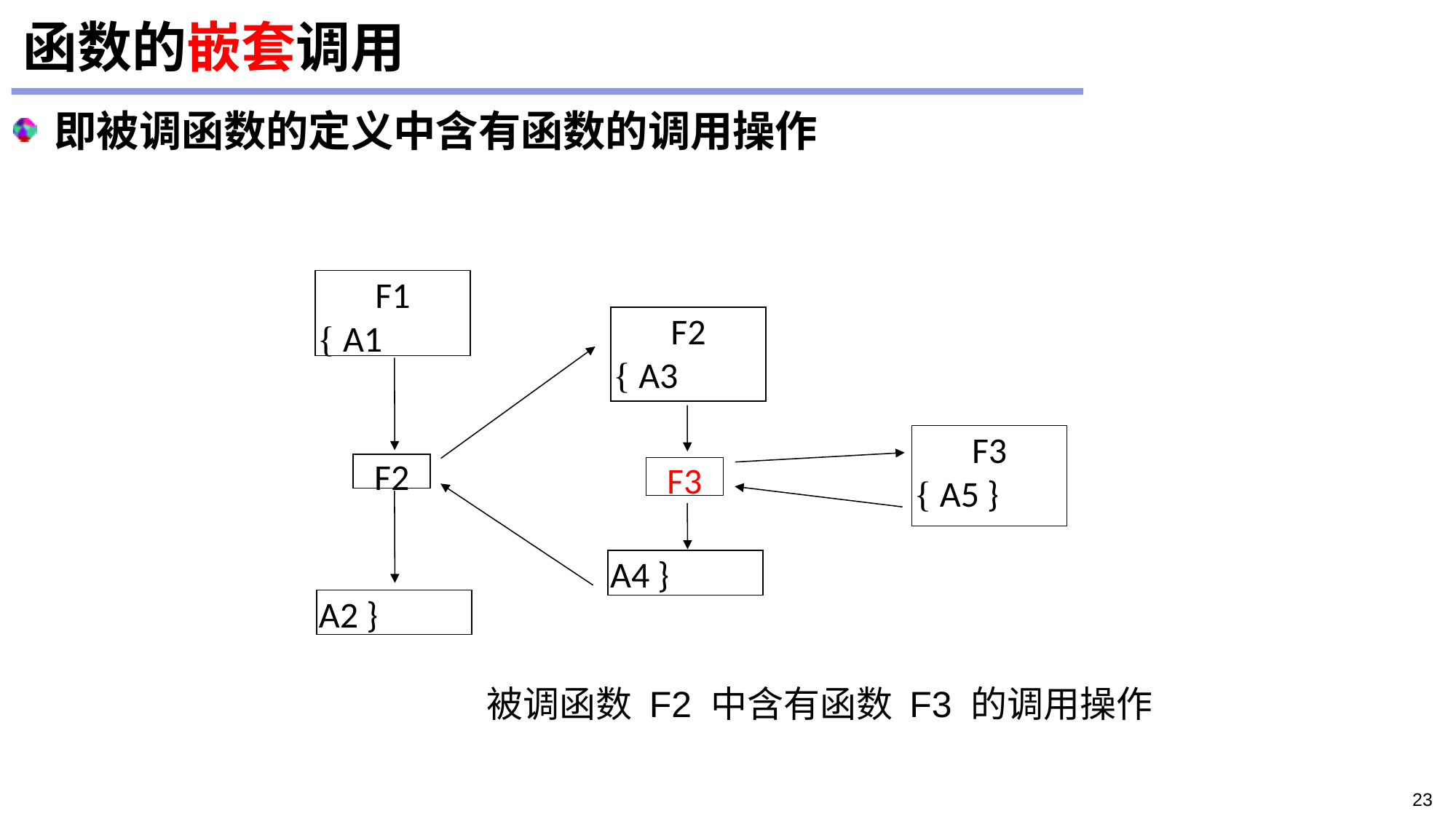

# 函数的嵌套调用
即被调函数的定义中含有函数的调用操作

F1
{ A1
F2
{ A3

F3
{ A5 }

F2
F3

A4 }
A2 }
被调函数 F2 中含有函数 F3 的调用操作
23